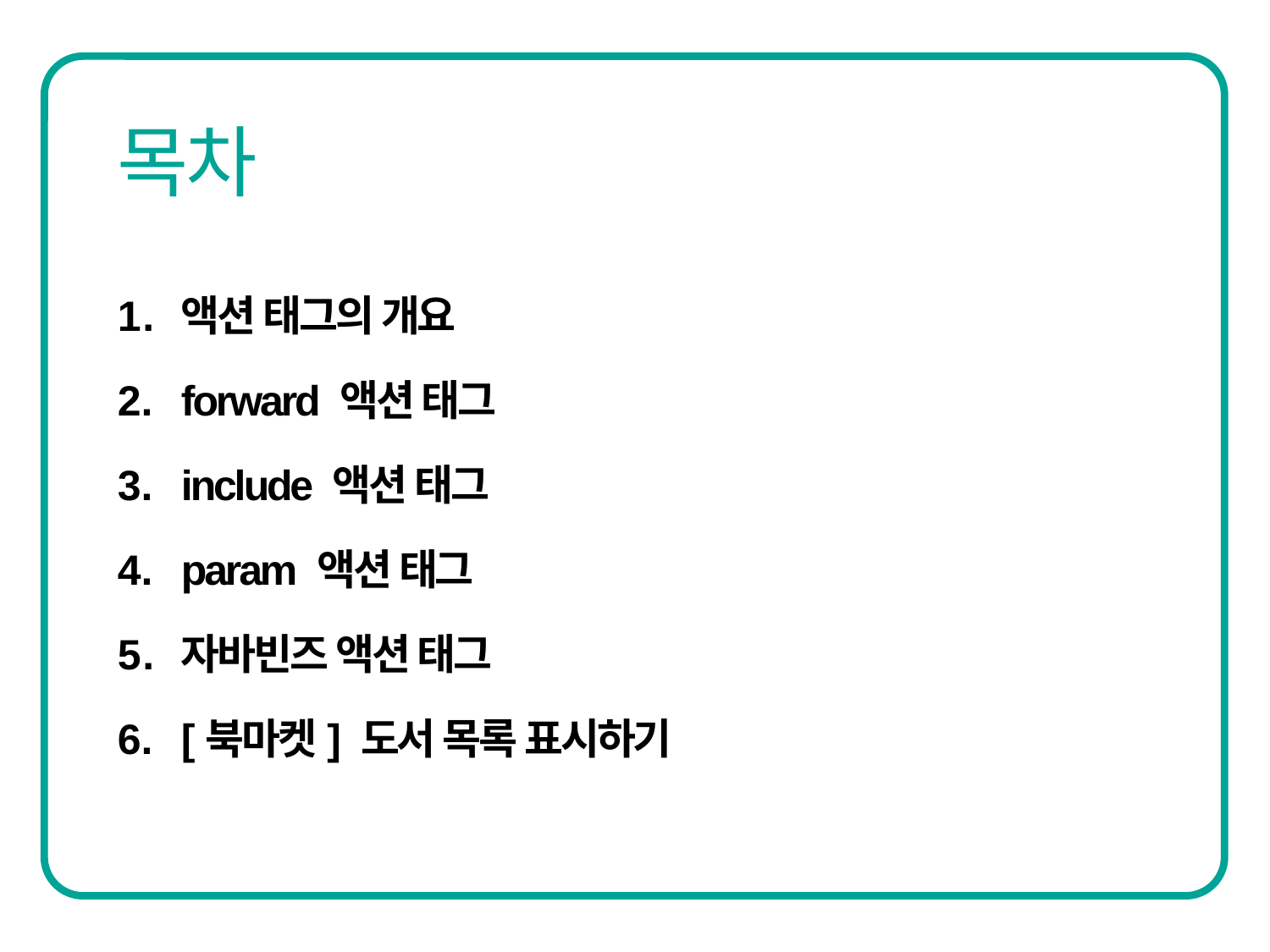

액션 태그의 개요
forward 액션 태그
include 액션 태그
param 액션 태그
자바빈즈 액션 태그
[북마켓] 도서 목록 표시하기